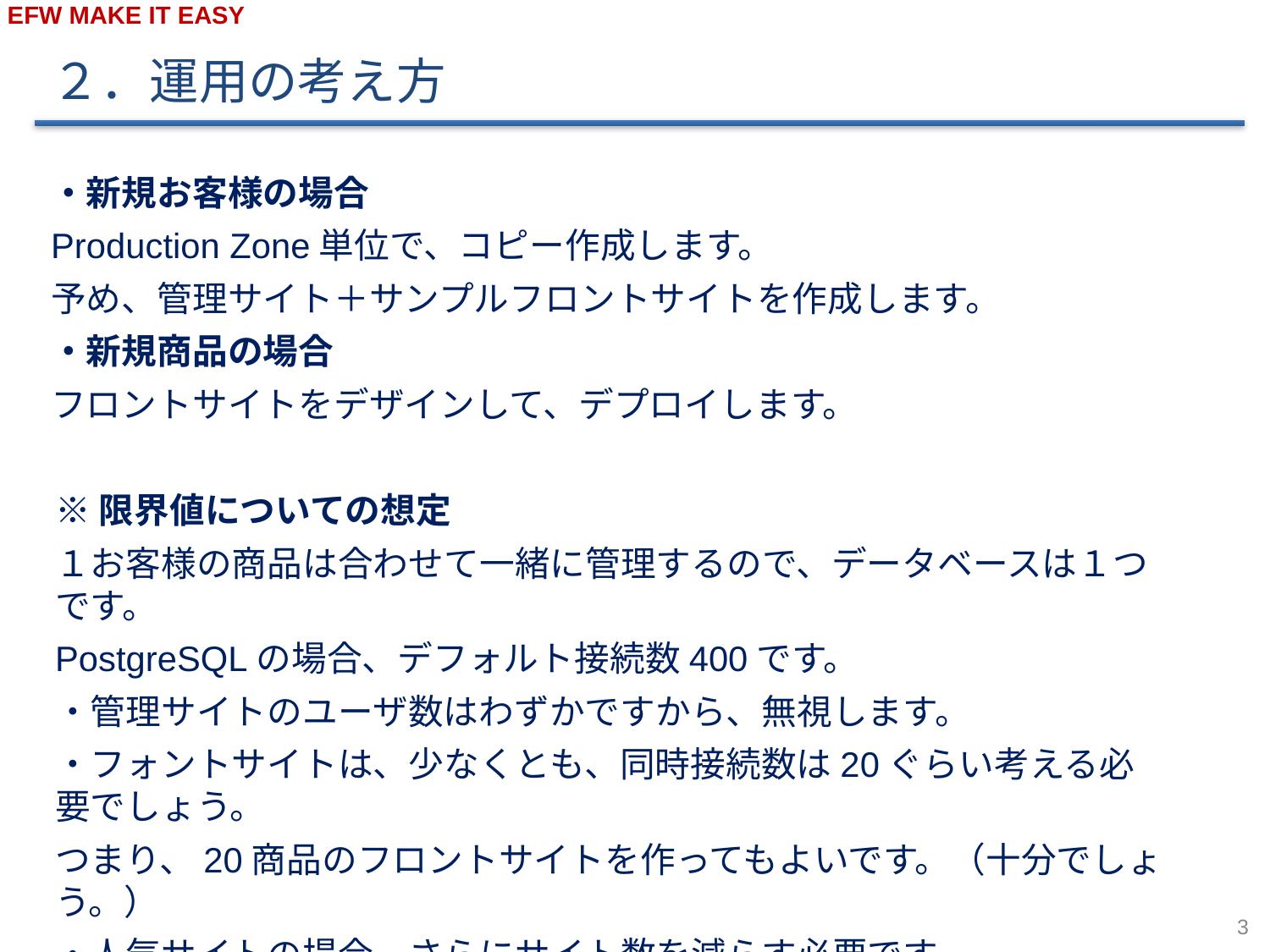

２．運用の考え方
・新規お客様の場合
Production Zone単位で、コピー作成します。
予め、管理サイト＋サンプルフロントサイトを作成します。
・新規商品の場合
フロントサイトをデザインして、デプロイします。
※限界値についての想定
１お客様の商品は合わせて一緒に管理するので、データベースは１つです。
PostgreSQLの場合、デフォルト接続数400です。
・管理サイトのユーザ数はわずかですから、無視します。
・フォントサイトは、少なくとも、同時接続数は20ぐらい考える必要でしょう。
つまり、20商品のフロントサイトを作ってもよいです。（十分でしょう。）
・人気サイトの場合、さらにサイト数を減らす必要です。
3